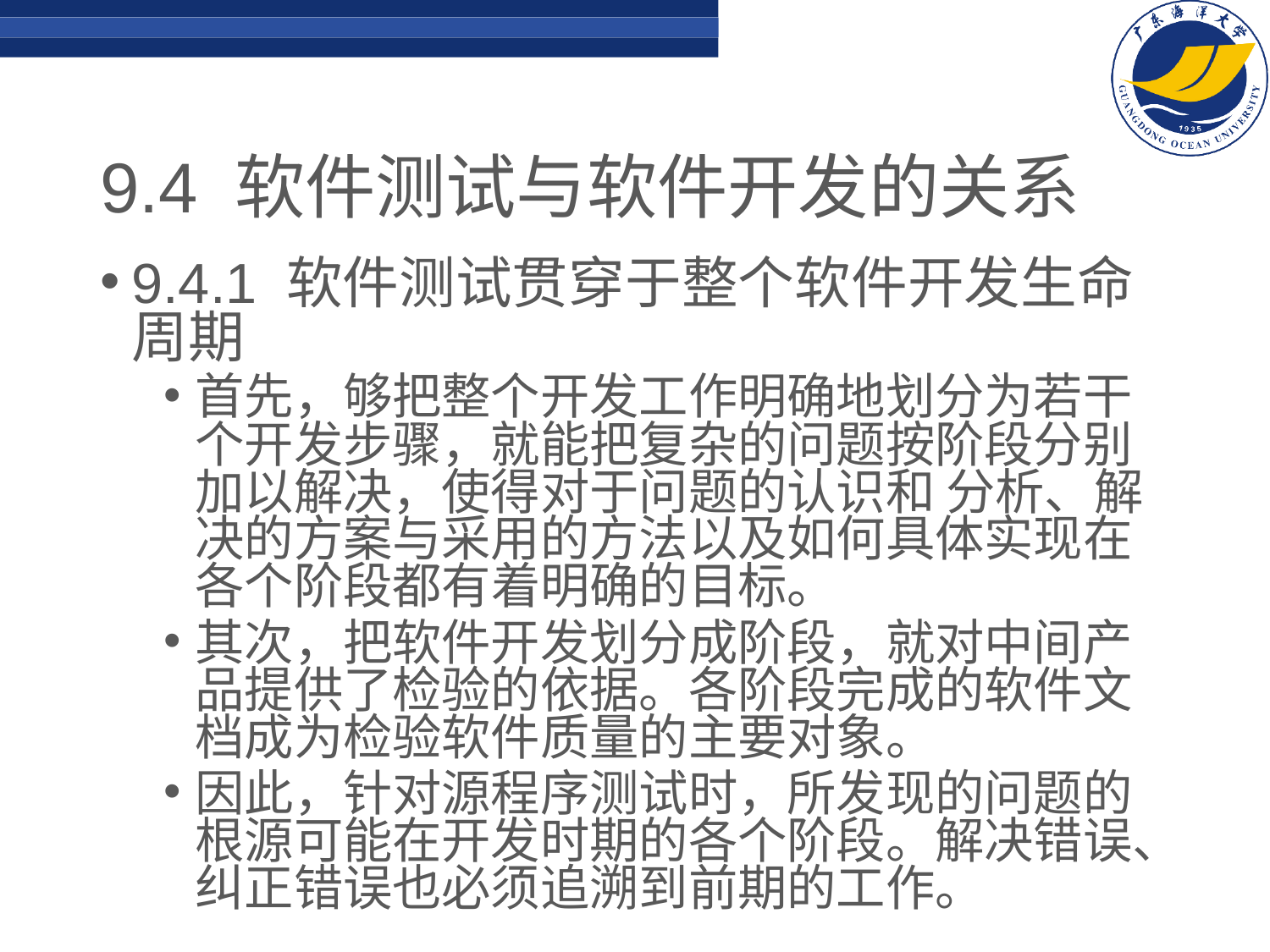

# 9.4 软件测试与软件开发的关系
9.4.1 软件测试贯穿于整个软件开发生命周期
首先，够把整个开发工作明确地划分为若干个开发步骤，就能把复杂的问题按阶段分别加以解决，使得对于问题的认识和 分析、解决的方案与采用的方法以及如何具体实现在各个阶段都有着明确的目标。
其次，把软件开发划分成阶段，就对中间产品提供了检验的依据。各阶段完成的软件文档成为检验软件质量的主要对象。
因此，针对源程序测试时，所发现的问题的根源可能在开发时期的各个阶段。解决错误、纠正错误也必须追溯到前期的工作。
23